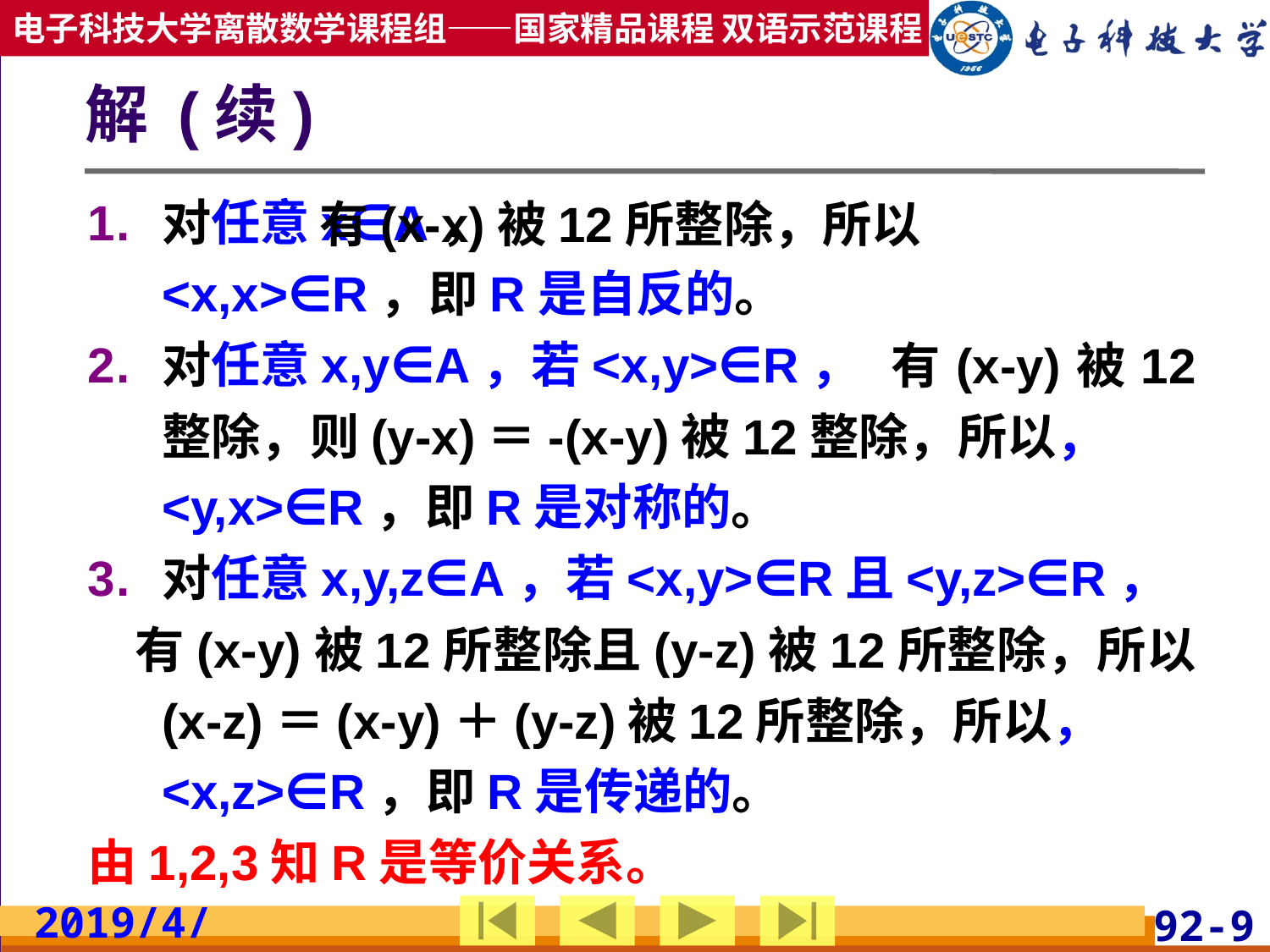

# 解 (续)
对任意x∈A，
	<x,x>∈R，即R是自反的。
对任意x,y∈A，若<x,y>∈R，
								<y,x>∈R，即R是对称的。
对任意x,y,z∈A，若<x,y>∈R且<y,z>∈R，

	<x,z>∈R，即R是传递的。
由1,2,3知R是等价关系。
	             有(x-x)被12所整除，所以

						    有(x-y)被12整除，则(y-x)＝-(x-y)被12整除，所以，

   有(x-y)被12所整除且(y-z)被12所整除，所以(x-z)＝(x-y)＋(y-z)被12所整除，所以，
2019/4/17